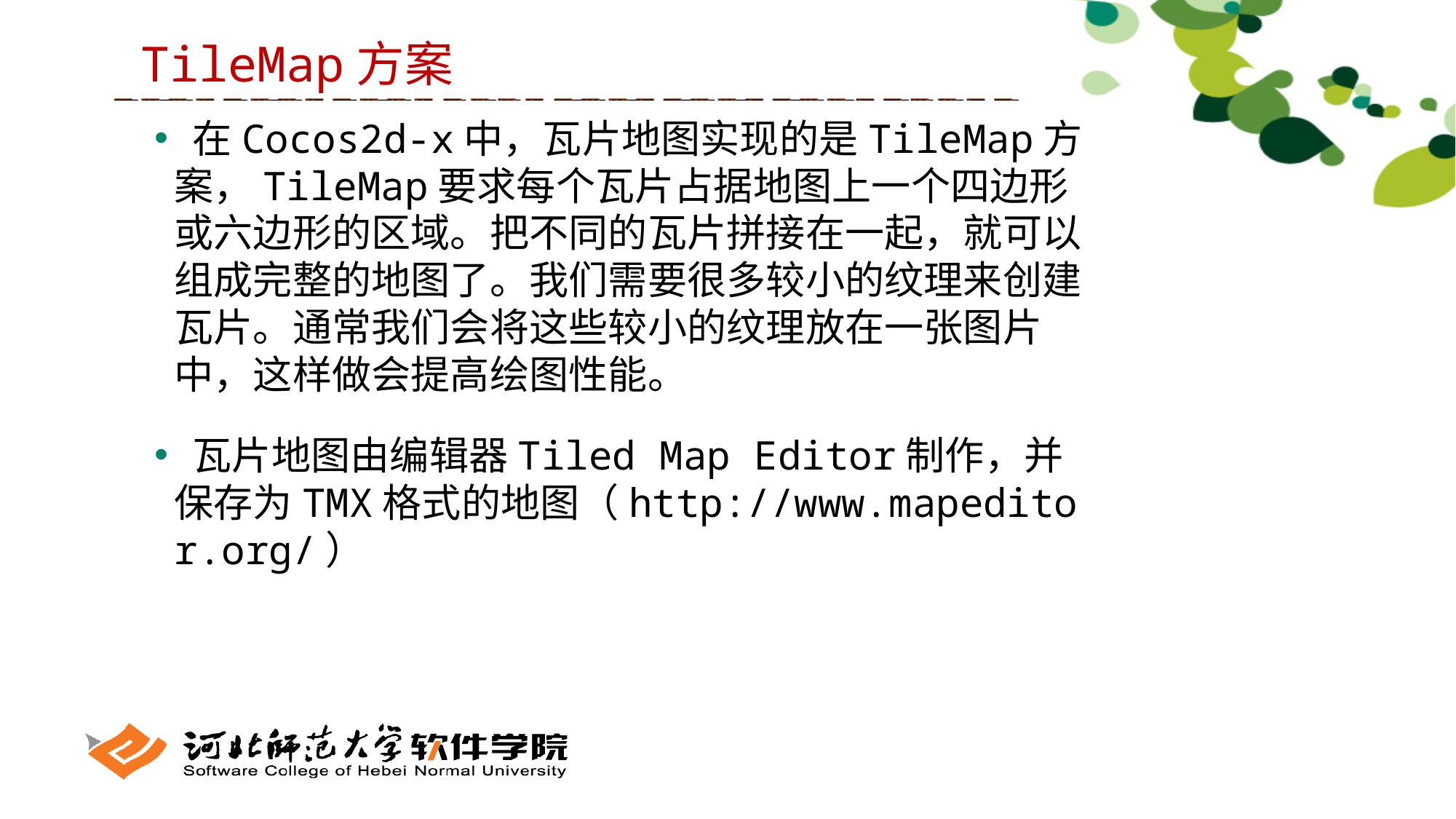

TileMap方案

 在Cocos2d-x中，瓦片地图实现的是TileMap方案，TileMap要求每个瓦片占据地图上一个四边形或六边形的区域。把不同的瓦片拼接在一起，就可以组成完整的地图了。我们需要很多较小的纹理来创建瓦片。通常我们会将这些较小的纹理放在一张图片中，这样做会提高绘图性能。
 瓦片地图由编辑器Tiled Map Editor制作，并保存为TMX格式的地图（http://www.mapeditor.org/）